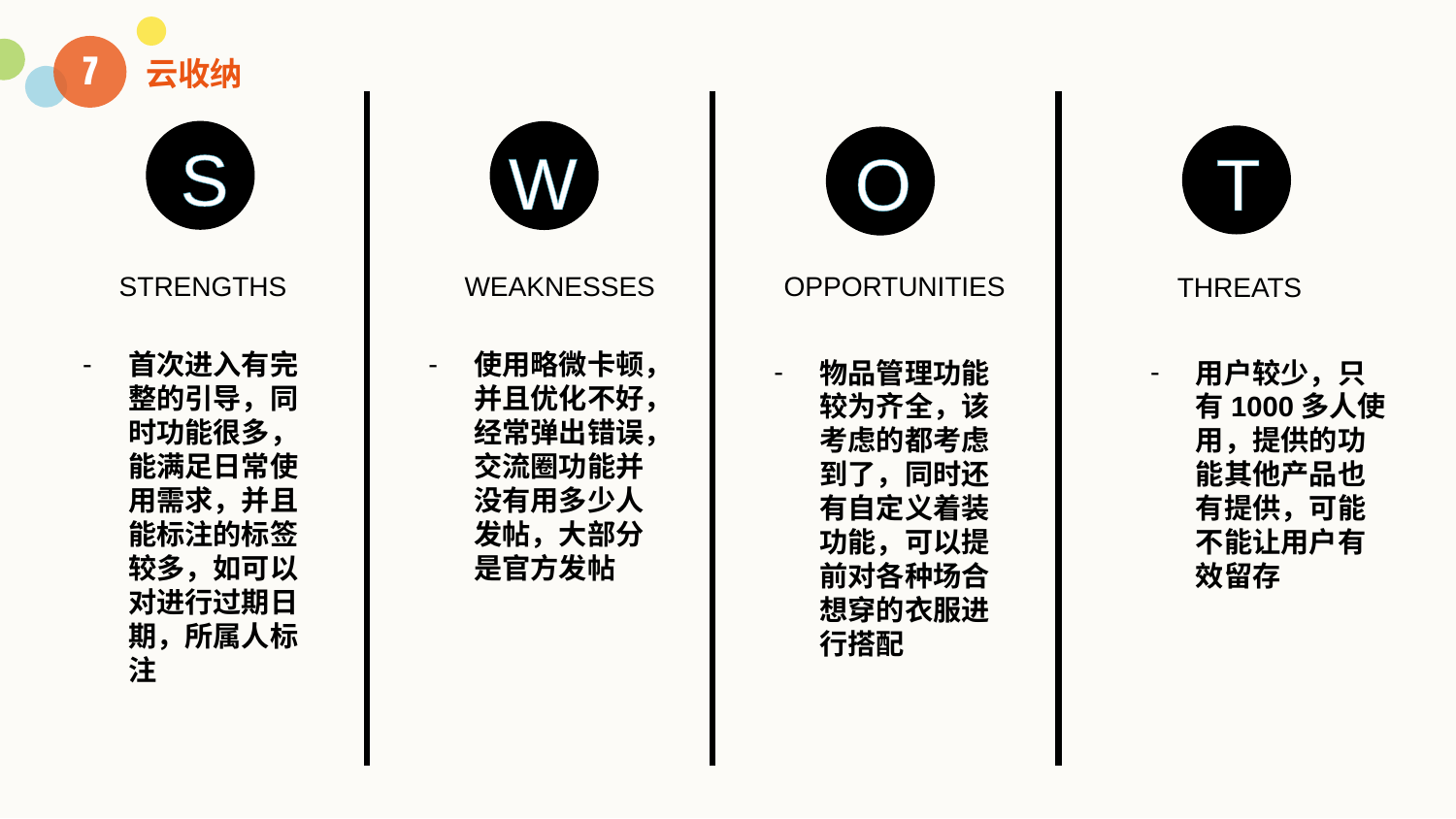

7
云收纳

S

W
O
T
STRENGTHS
WEAKNESSES
OPPORTUNITIES
THREATS
首次进入有完整的引导，同时功能很多，能满足日常使用需求，并且能标注的标签较多，如可以对进行过期日期，所属人标注

使用略微卡顿，并且优化不好，经常弹出错误，交流圈功能并没有用多少人发帖，大部分是官方发帖
用户较少，只有1000多人使用，提供的功能其他产品也有提供，可能不能让用户有效留存
物品管理功能较为齐全，该考虑的都考虑到了，同时还有自定义着装功能，可以提前对各种场合想穿的衣服进行搭配